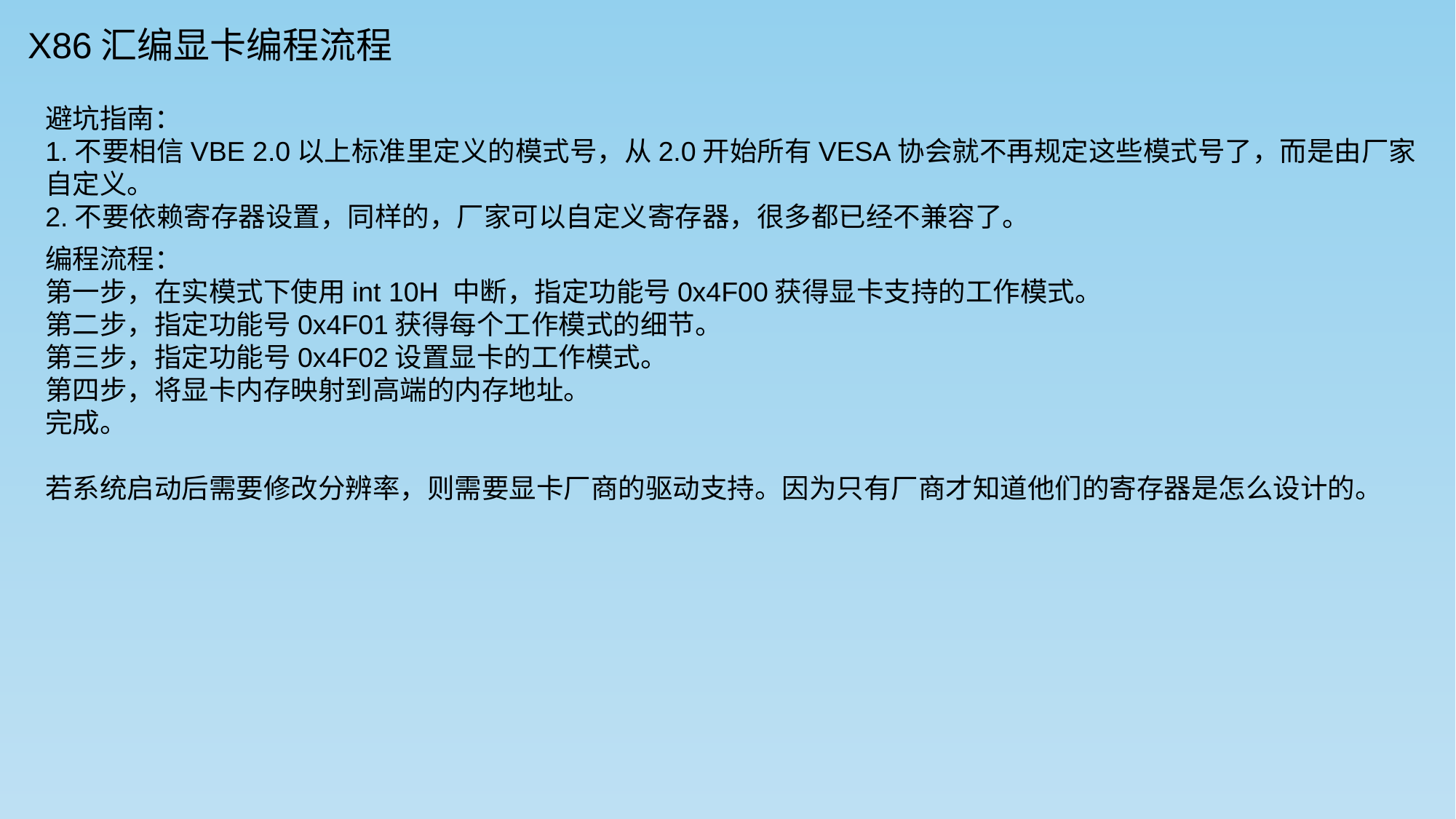

X86汇编显卡编程流程
避坑指南：
1.不要相信VBE 2.0以上标准里定义的模式号，从2.0开始所有VESA协会就不再规定这些模式号了，而是由厂家自定义。
2.不要依赖寄存器设置，同样的，厂家可以自定义寄存器，很多都已经不兼容了。
编程流程：
第一步，在实模式下使用int 10H 中断，指定功能号0x4F00获得显卡支持的工作模式。
第二步，指定功能号0x4F01获得每个工作模式的细节。
第三步，指定功能号0x4F02设置显卡的工作模式。
第四步，将显卡内存映射到高端的内存地址。
完成。

若系统启动后需要修改分辨率，则需要显卡厂商的驱动支持。因为只有厂商才知道他们的寄存器是怎么设计的。